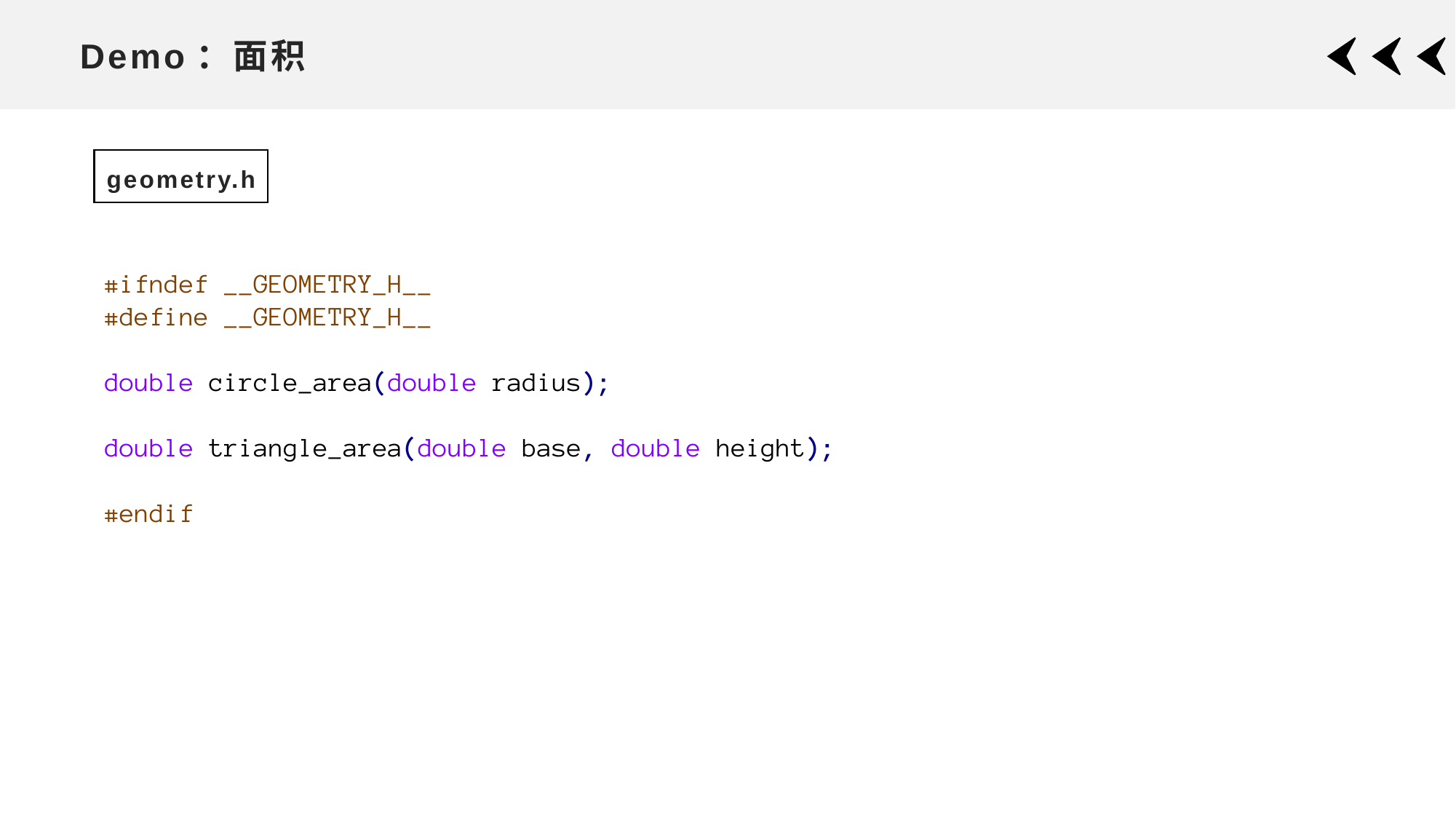

# Demo：面积
geometry.h
#ifndef __GEOMETRY_H__
#define __GEOMETRY_H__

double circle_area(double radius);

double triangle_area(double base, double height);

#endif